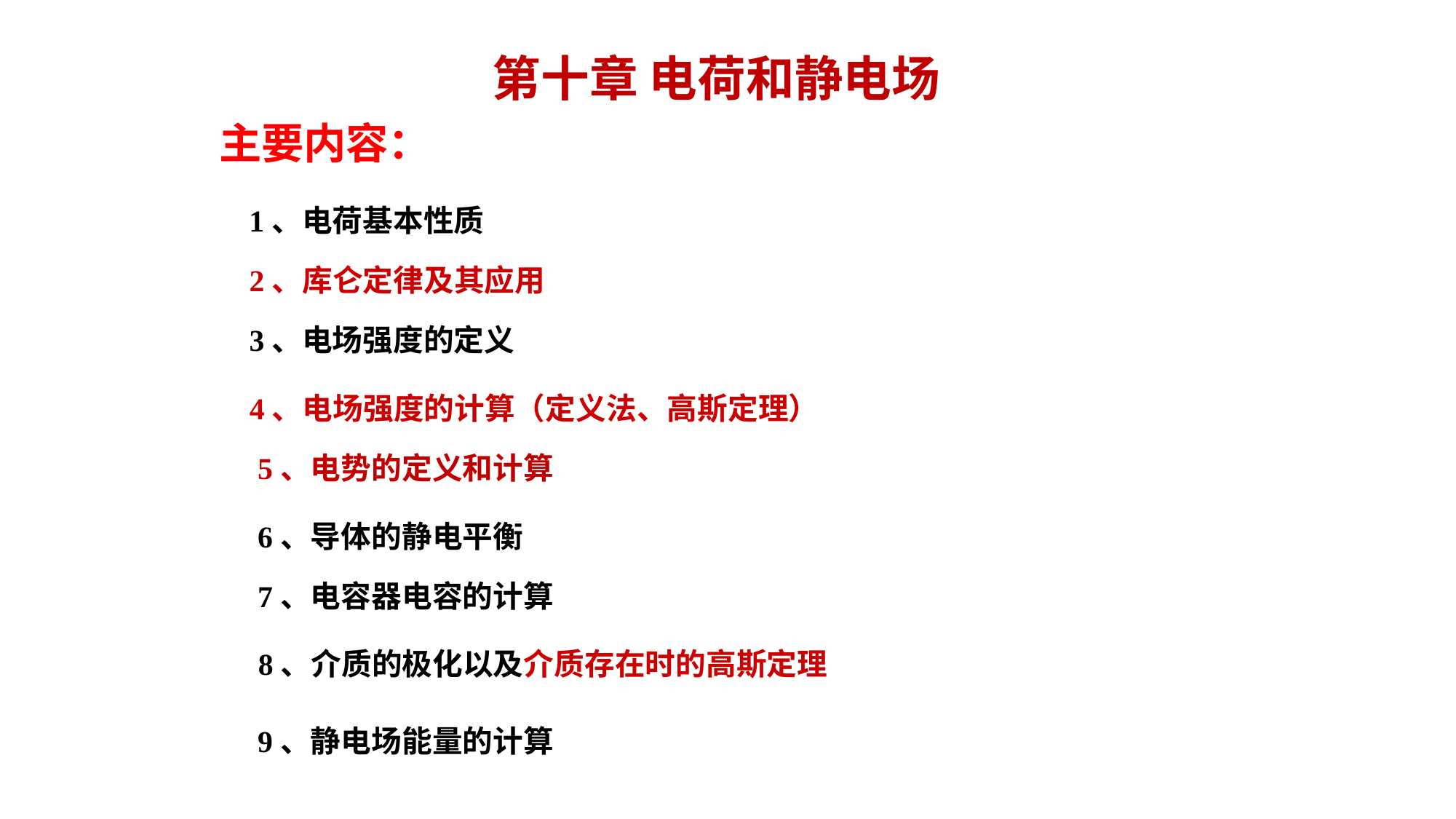

第十章 电荷和静电场
主要内容：
1、电荷基本性质
2、库仑定律及其应用
3、电场强度的定义
4、电场强度的计算（定义法、高斯定理）
5、电势的定义和计算
6、导体的静电平衡
7、电容器电容的计算
8、介质的极化以及介质存在时的高斯定理
9、静电场能量的计算